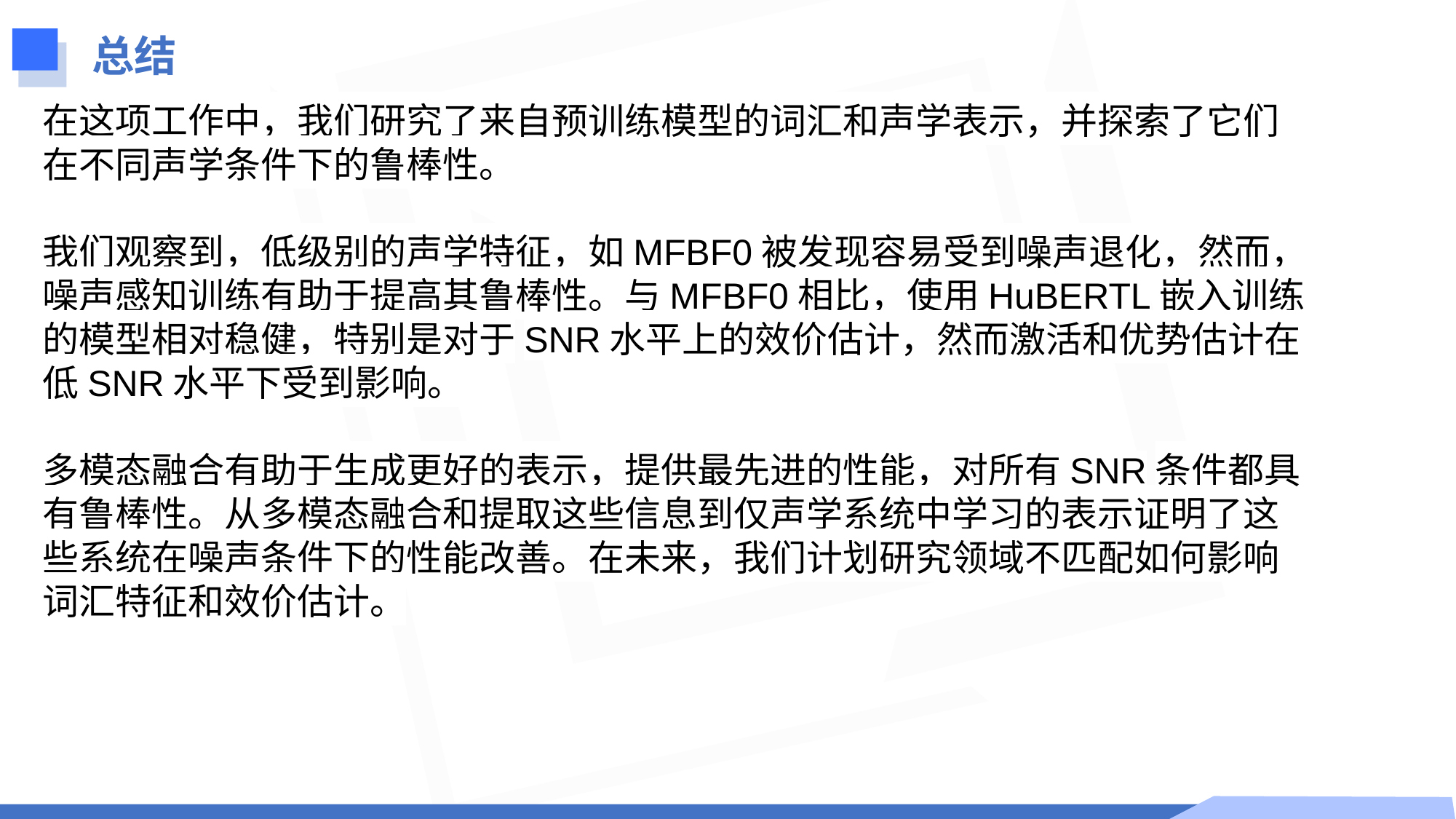

总结

在这项工作中，我们研究了来自预训练模型的词汇和声学表示，并探索了它们在不同声学条件下的鲁棒性。

我们观察到，低级别的声学特征，如MFBF0被发现容易受到噪声退化，然而，噪声感知训练有助于提高其鲁棒性。与MFBF0相比，使用HuBERTL嵌入训练的模型相对稳健，特别是对于SNR水平上的效价估计，然而激活和优势估计在低SNR水平下受到影响。

多模态融合有助于生成更好的表示，提供最先进的性能，对所有SNR条件都具有鲁棒性。从多模态融合和提取这些信息到仅声学系统中学习的表示证明了这些系统在噪声条件下的性能改善。在未来，我们计划研究领域不匹配如何影响词汇特征和效价估计。